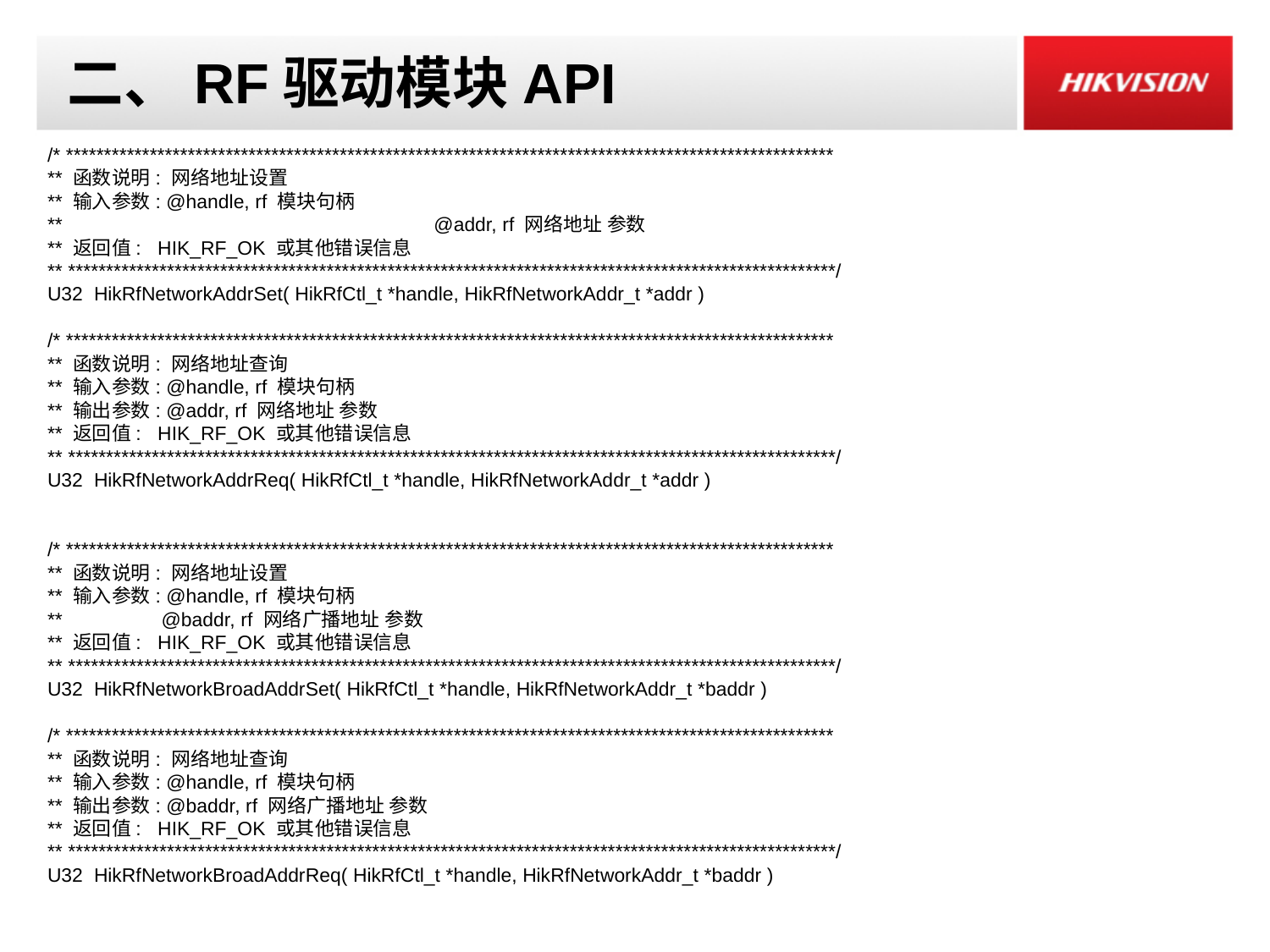

# 二、RF驱动模块API
/* *****************************************************************************************************
** 函数说明: 网络地址设置
** 输入参数: @handle, rf 模块句柄
** 			 @addr, rf 网络地址 参数
** 返回值:   HIK_RF_OK 或其他错误信息
** *****************************************************************************************************/
U32  HikRfNetworkAddrSet( HikRfCtl_t *handle, HikRfNetworkAddr_t *addr )

/* *****************************************************************************************************
** 函数说明: 网络地址查询
** 输入参数: @handle, rf 模块句柄
** 输出参数: @addr, rf 网络地址 参数
** 返回值:   HIK_RF_OK 或其他错误信息
** *****************************************************************************************************/
U32  HikRfNetworkAddrReq( HikRfCtl_t *handle, HikRfNetworkAddr_t *addr )

/* *****************************************************************************************************
** 函数说明: 网络地址设置
** 输入参数: @handle, rf 模块句柄
**                  @baddr, rf 网络广播地址 参数
** 返回值:   HIK_RF_OK 或其他错误信息
** *****************************************************************************************************/
U32  HikRfNetworkBroadAddrSet( HikRfCtl_t *handle, HikRfNetworkAddr_t *baddr )

/* *****************************************************************************************************
** 函数说明: 网络地址查询
** 输入参数: @handle, rf 模块句柄
** 输出参数: @baddr, rf 网络广播地址 参数
** 返回值:   HIK_RF_OK 或其他错误信息
** *****************************************************************************************************/
U32  HikRfNetworkBroadAddrReq( HikRfCtl_t *handle, HikRfNetworkAddr_t *baddr )